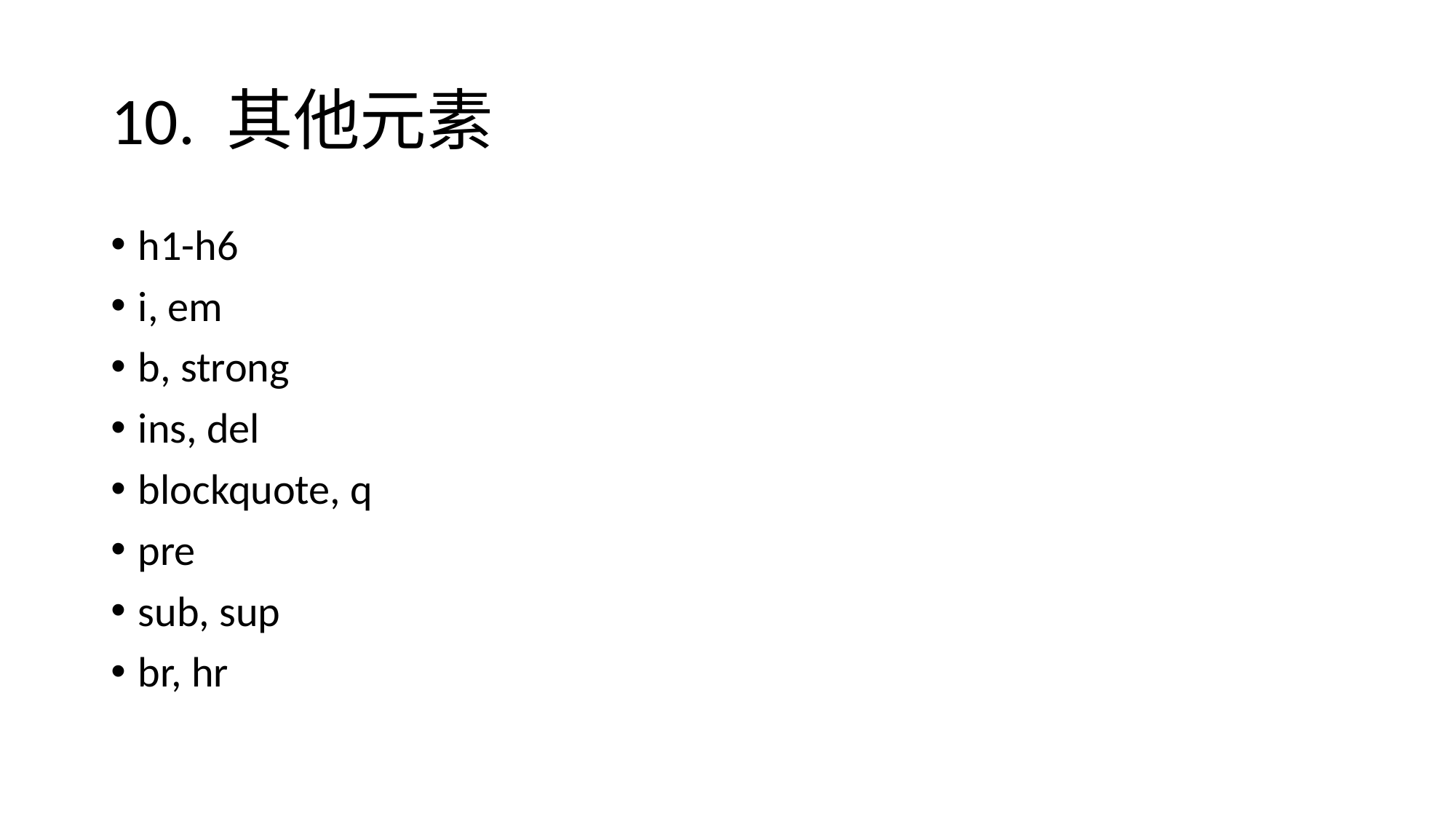

# 10. 其他元素
h1-h6
i, em
b, strong
ins, del
blockquote, q
pre
sub, sup
br, hr